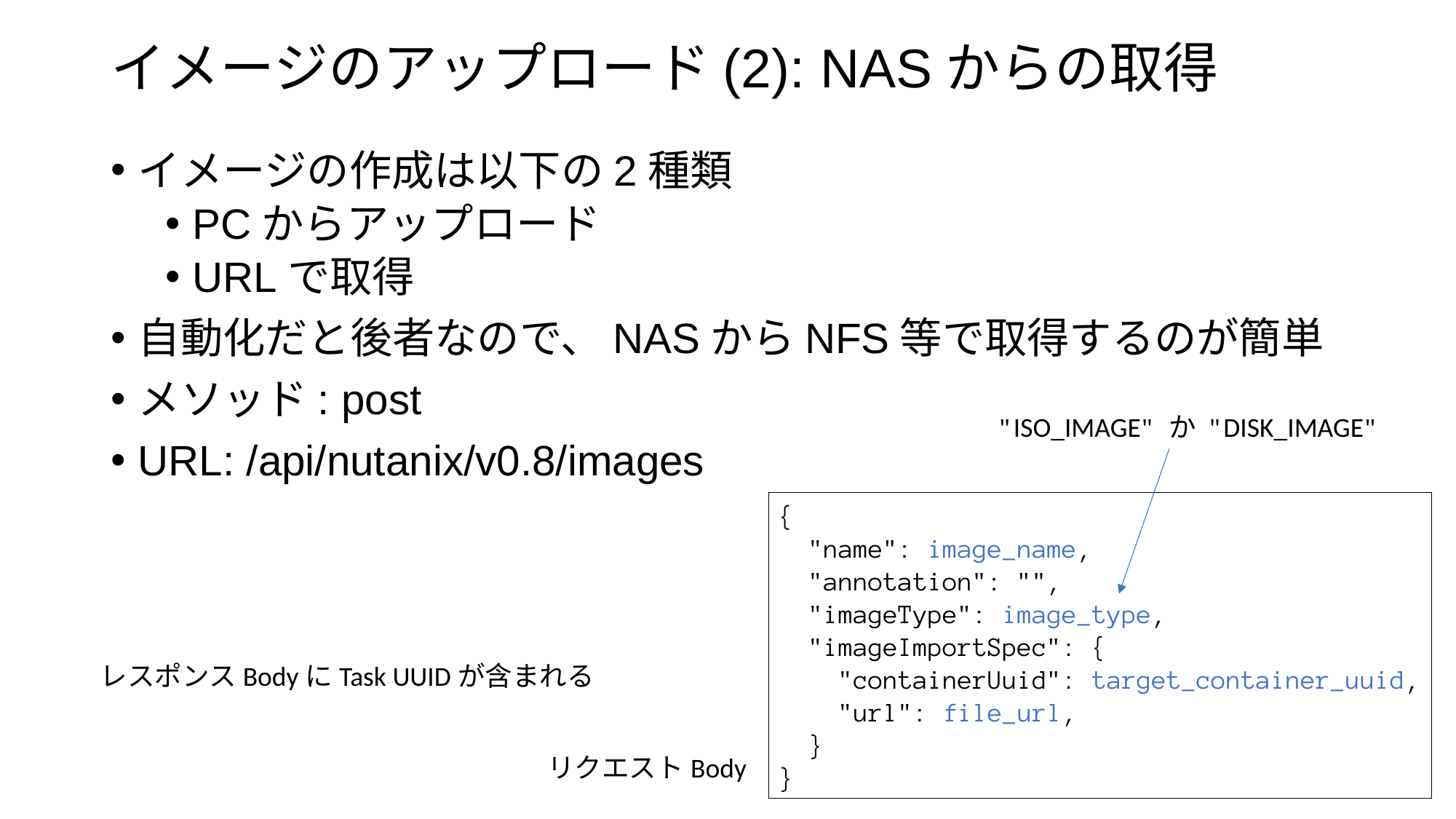

# イメージのアップロード(2): NASからの取得
イメージの作成は以下の2種類
PCからアップロード
URLで取得
自動化だと後者なので、NASからNFS等で取得するのが簡単
メソッド: post
URL: /api/nutanix/v0.8/images
"ISO_IMAGE" か "DISK_IMAGE"
{
  "name": image_name,
  "annotation": "",
  "imageType": image_type,
  "imageImportSpec": {
    "containerUuid": target_container_uuid,
    "url": file_url,
  }
}
レスポンスBodyにTask UUIDが含まれる
リクエストBody